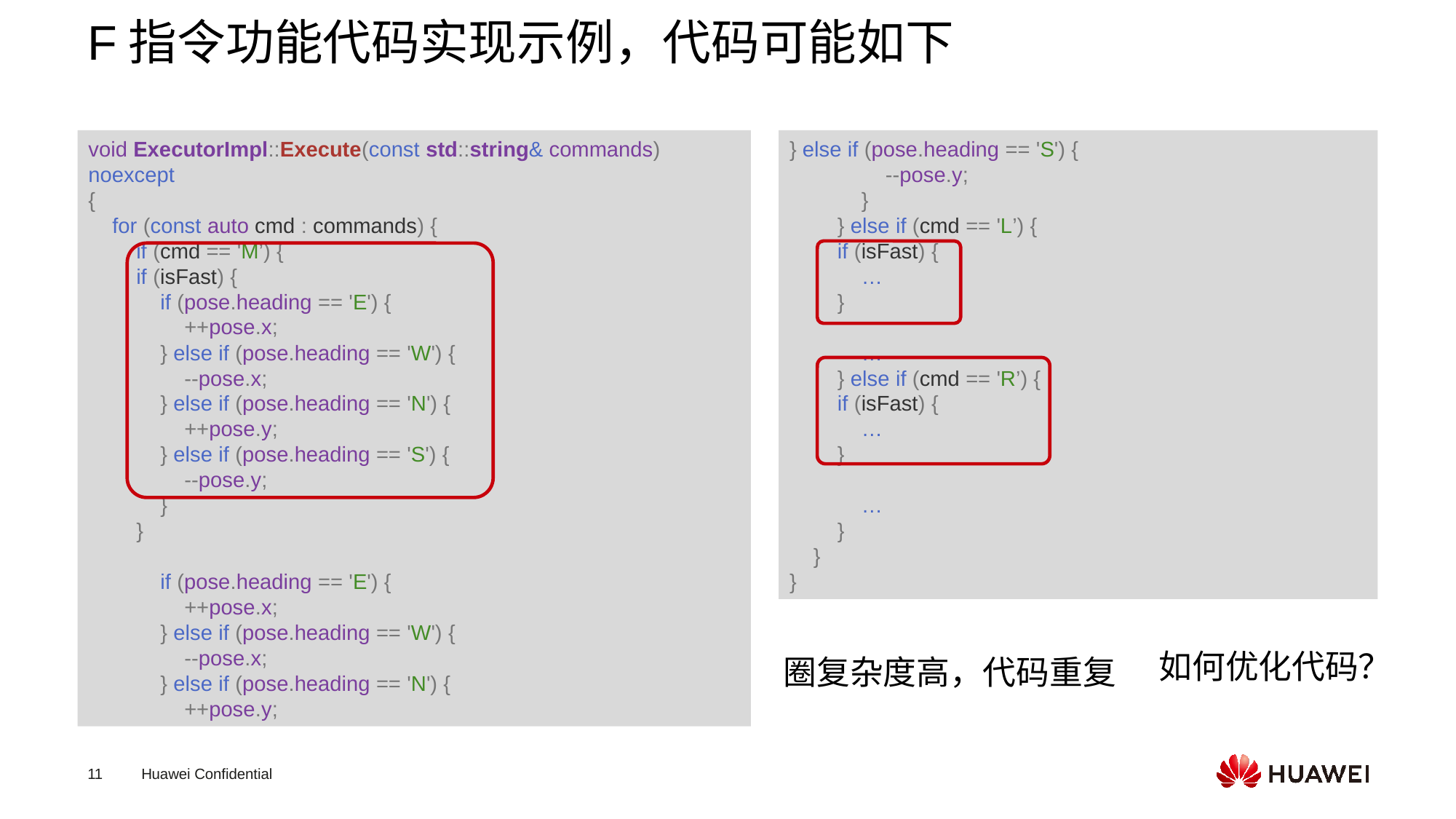

# F指令功能代码实现示例，代码可能如下
void ExecutorImpl::Execute(const std::string& commands) noexcept
{
    for (const auto cmd : commands) {
        if (cmd == 'M’) {
        if (isFast) {
            if (pose.heading == 'E') {
                ++pose.x;
            } else if (pose.heading == 'W') {
                --pose.x;
            } else if (pose.heading == 'N') {
                ++pose.y;
            } else if (pose.heading == 'S') {
                --pose.y;
            }
        }

            if (pose.heading == 'E') {
                ++pose.x;
            } else if (pose.heading == 'W') {
                --pose.x;
            } else if (pose.heading == 'N') {
                ++pose.y;
} else if (pose.heading == 'S') {
                --pose.y;
            }
        } else if (cmd == 'L’) {
        if (isFast) {
            …
        }

            …
        } else if (cmd == 'R’) {
        if (isFast) {
            …
        }

            …
        }
    }
}

圈复杂度高，代码重复
如何优化代码？